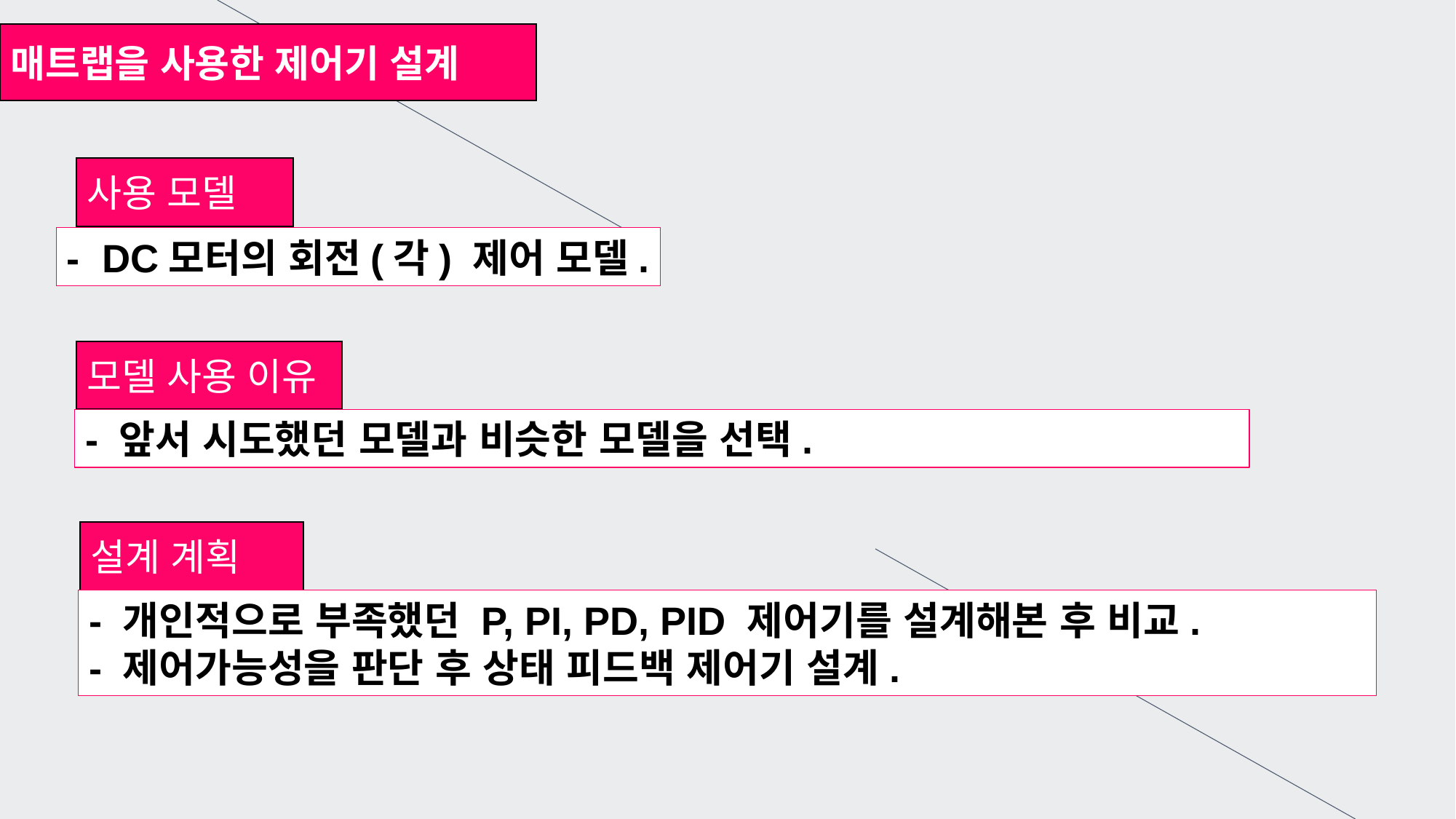

매트랩을 사용한 제어기 설계
사용 모델
-  DC모터의 회전(각) 제어 모델.
모델 사용 이유
- 앞서 시도했던 모델과 비슷한 모델을 선택.
설계 계획
- 개인적으로 부족했던 P, PI, PD, PID 제어기를 설계해본 후 비교.
- 제어가능성을 판단 후 상태 피드백 제어기 설계.